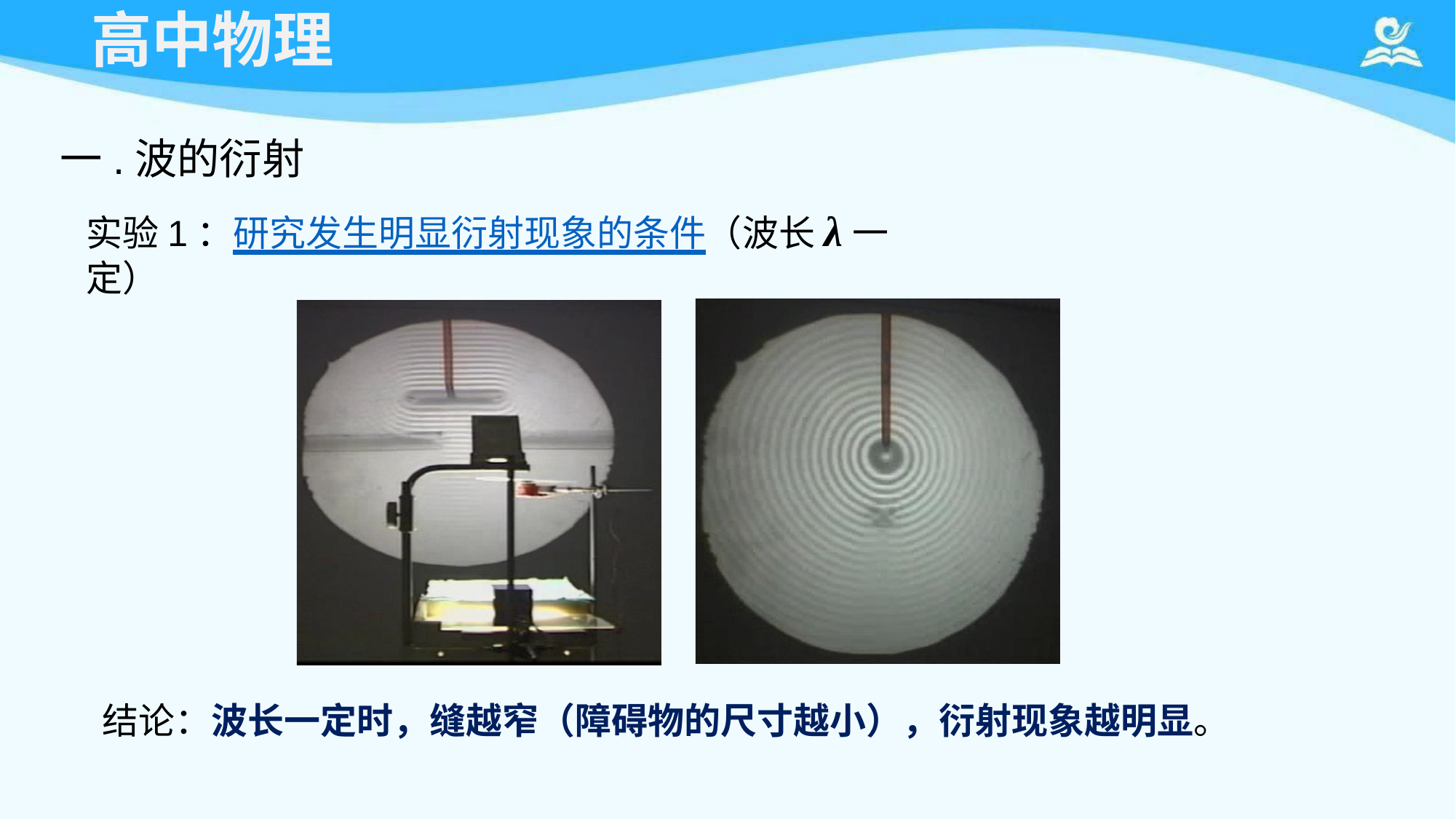

# 高中物理
一.波的衍射
实验1：研究发生明显衍射现象的条件（波长λ一定）

结论：波长一定时，缝越窄（障碍物的尺寸越小），衍射现象越明显。